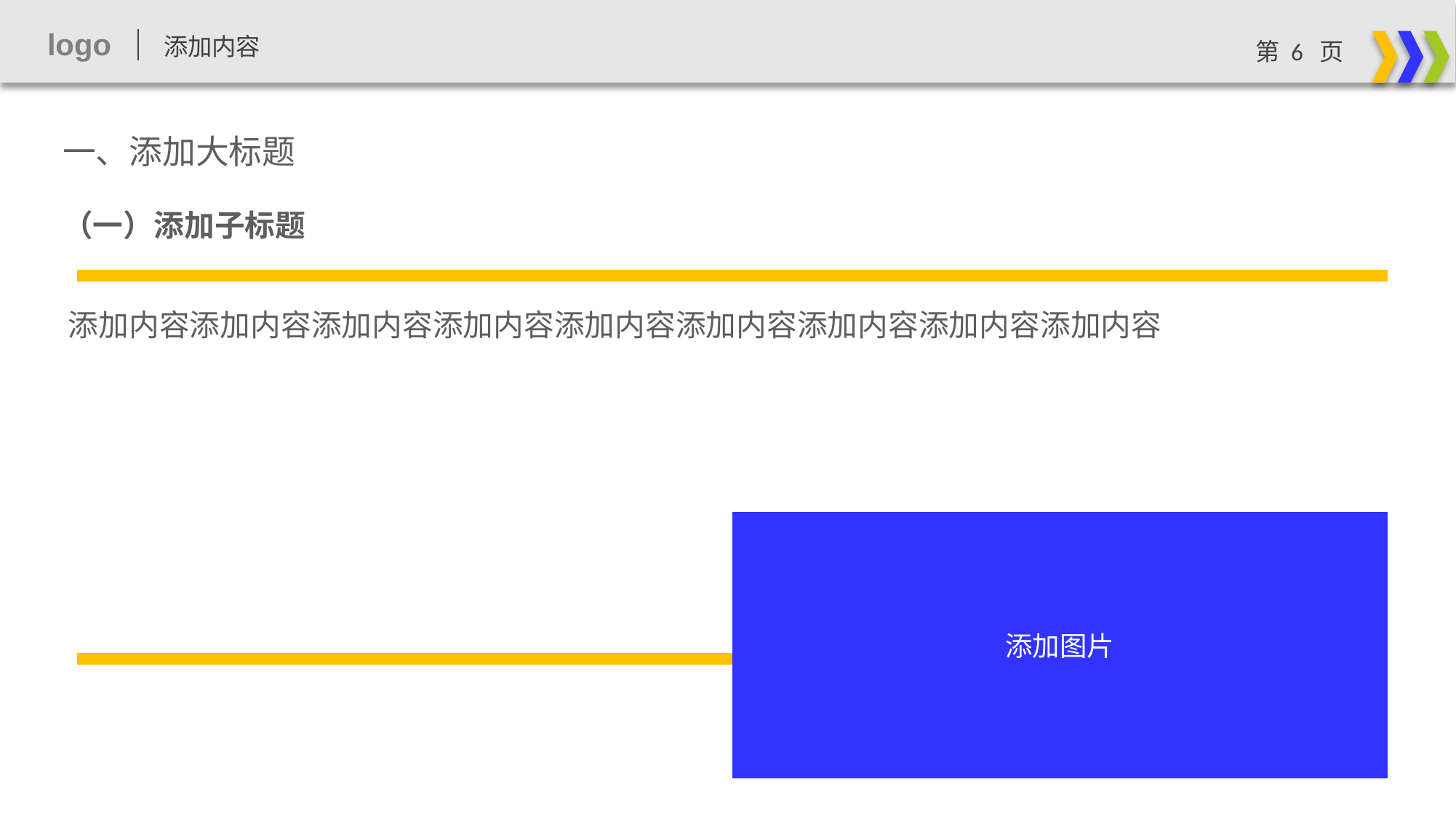

一、添加大标题
（一）添加子标题

添加内容添加内容添加内容添加内容添加内容添加内容添加内容添加内容添加内容

添加图片